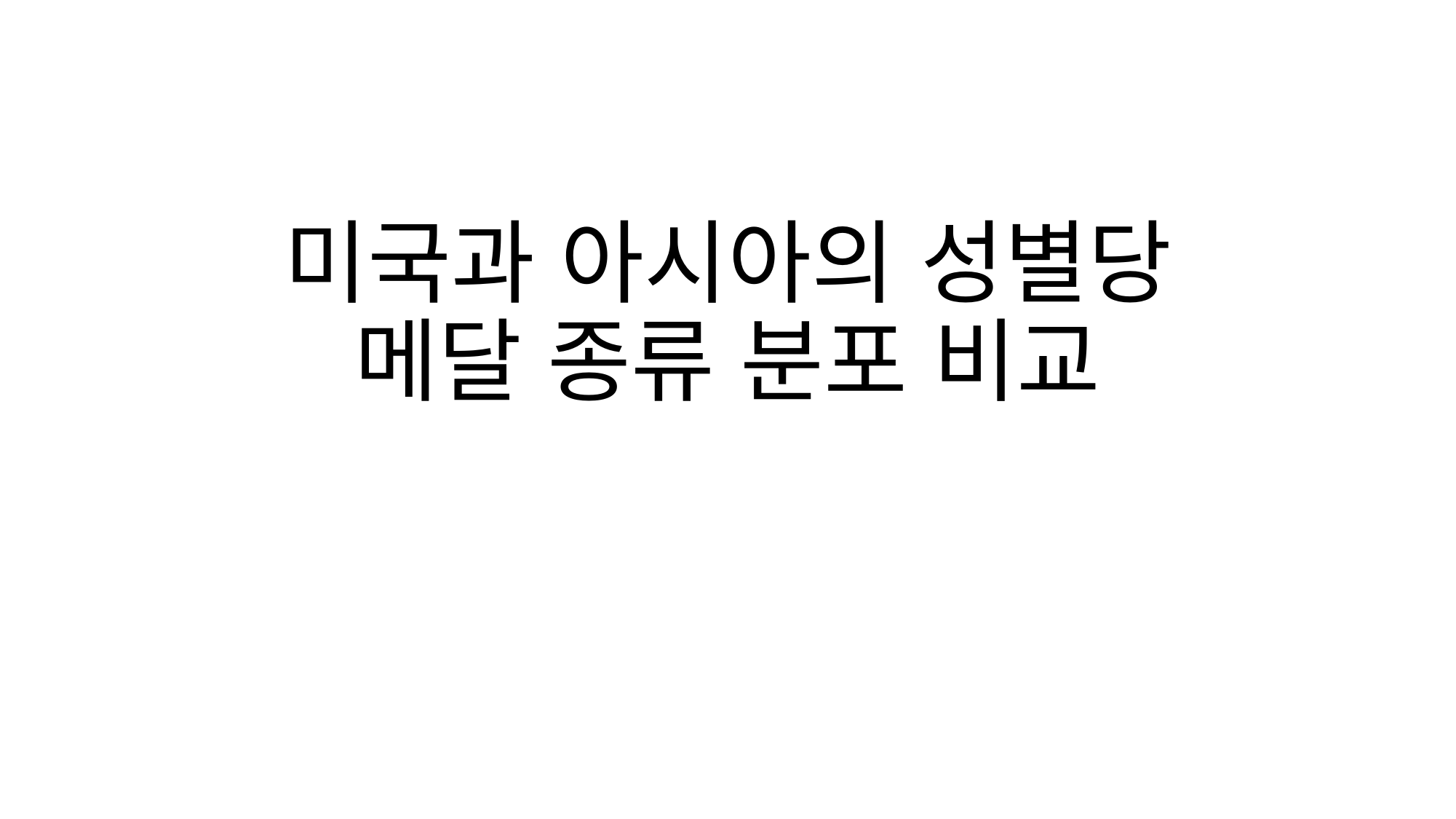

# 미국과 아시아의 성별당 메달 종류 분포 비교